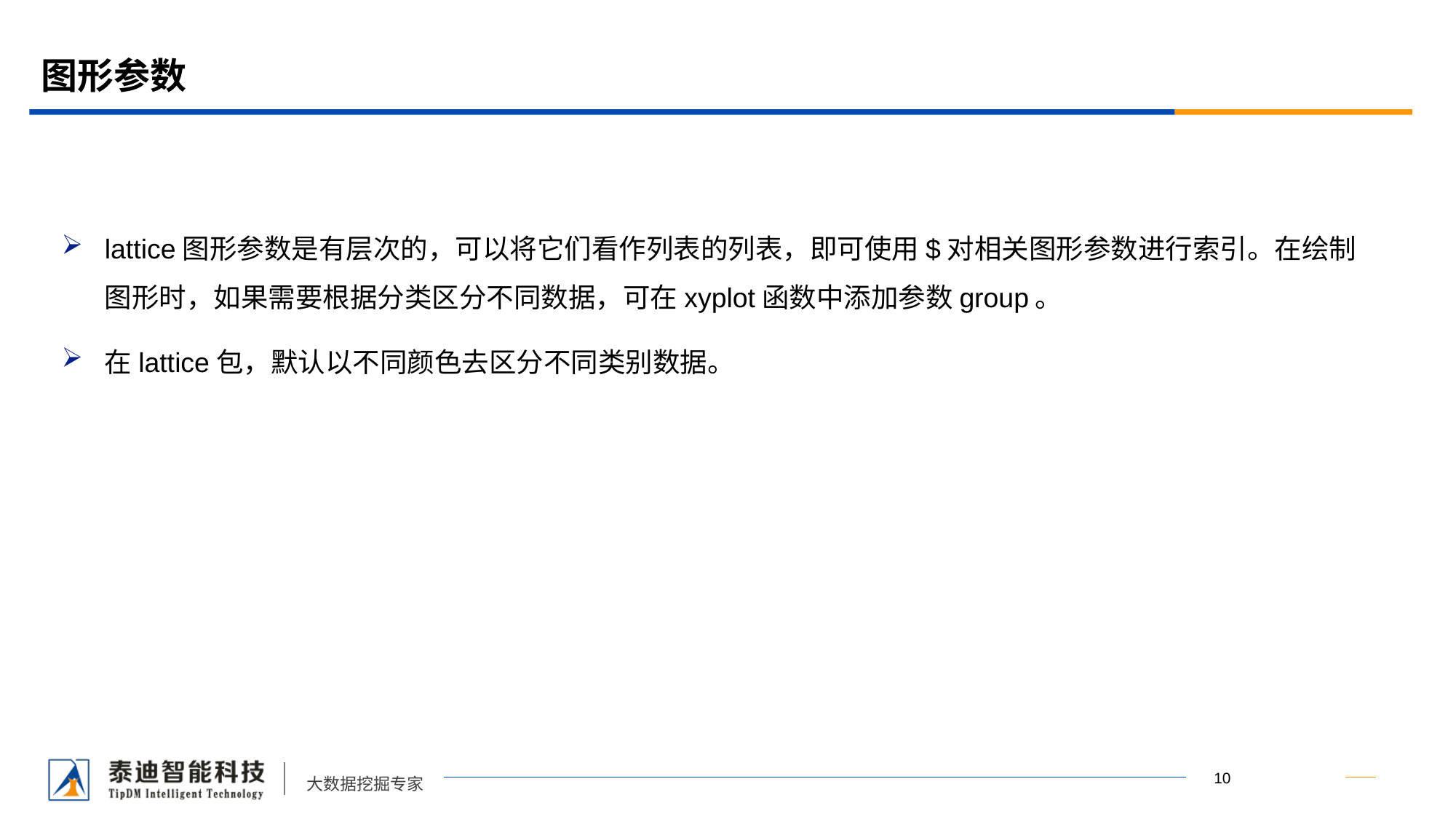

# 图形参数

lattice图形参数是有层次的，可以将它们看作列表的列表，即可使用$对相关图形参数进行索引。在绘制图形时，如果需要根据分类区分不同数据，可在xyplot函数中添加参数group。
在lattice包，默认以不同颜色去区分不同类别数据。